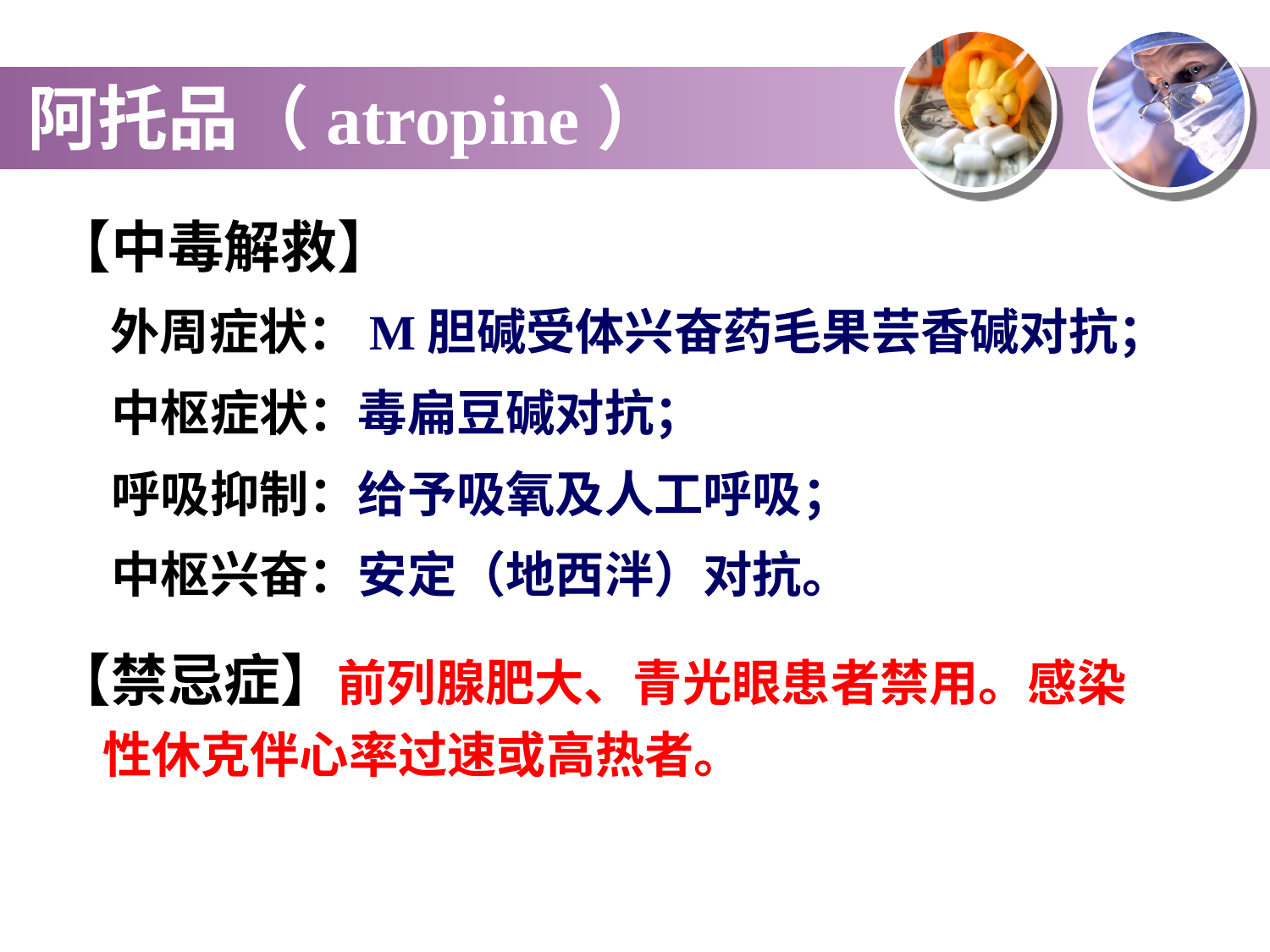

阿托品（atropine）
【中毒解救】
    外周症状：M胆碱受体兴奋药毛果芸香碱对抗；
    中枢症状：毒扁豆碱对抗；
    呼吸抑制：给予吸氧及人工呼吸；
    中枢兴奋：安定（地西泮）对抗。
【禁忌症】前列腺肥大、青光眼患者禁用。感染性休克伴心率过速或高热者。